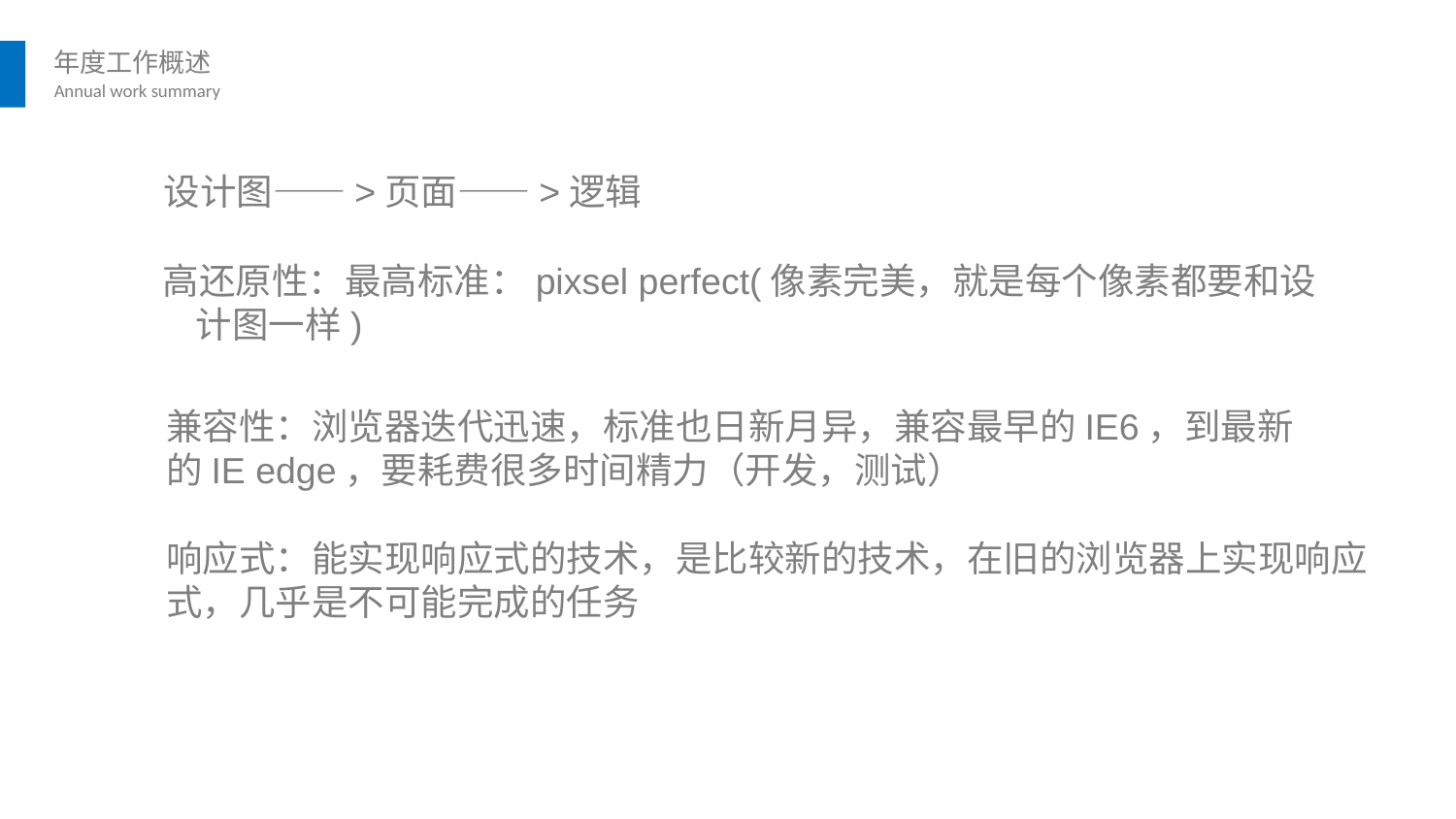

设计图——>页面——>逻辑
高还原性：最高标准：pixsel perfect(像素完美，就是每个像素都要和设       计图一样)
兼容性：浏览器迭代迅速，标准也日新月异，兼容最早的IE6，到最新的IE edge，要耗费很多时间精力（开发，测试）
响应式：能实现响应式的技术，是比较新的技术，在旧的浏览器上实现响应式，几乎是不可能完成的任务